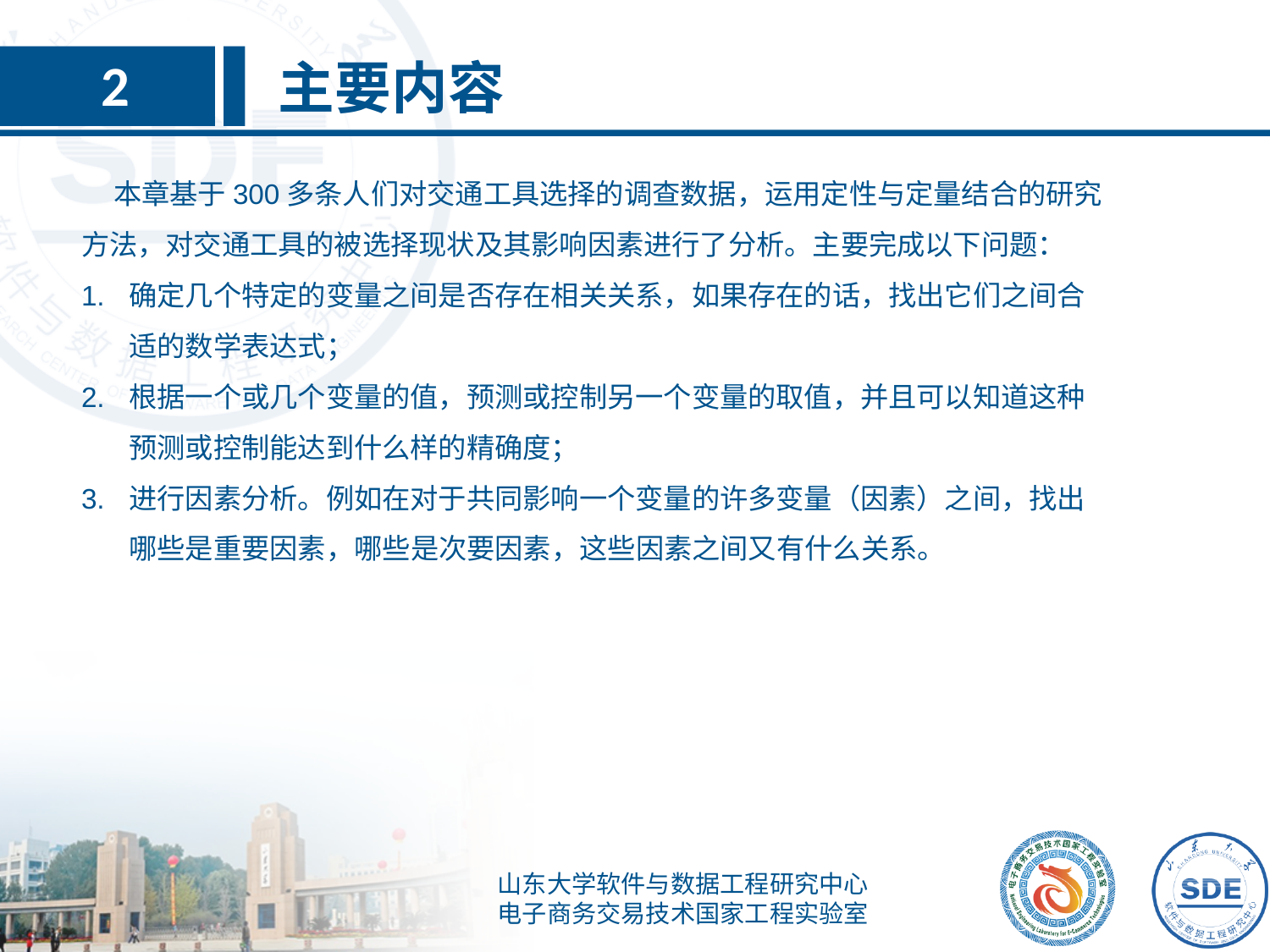

主要内容
2
    本章基于300多条人们对交通工具选择的调查数据，运用定性与定量结合的研究方法，对交通工具的被选择现状及其影响因素进行了分析。主要完成以下问题：
确定几个特定的变量之间是否存在相关关系，如果存在的话，找出它们之间合适的数学表达式；
根据一个或几个变量的值，预测或控制另一个变量的取值，并且可以知道这种预测或控制能达到什么样的精确度；
进行因素分析。例如在对于共同影响一个变量的许多变量（因素）之间，找出哪些是重要因素，哪些是次要因素，这些因素之间又有什么关系。